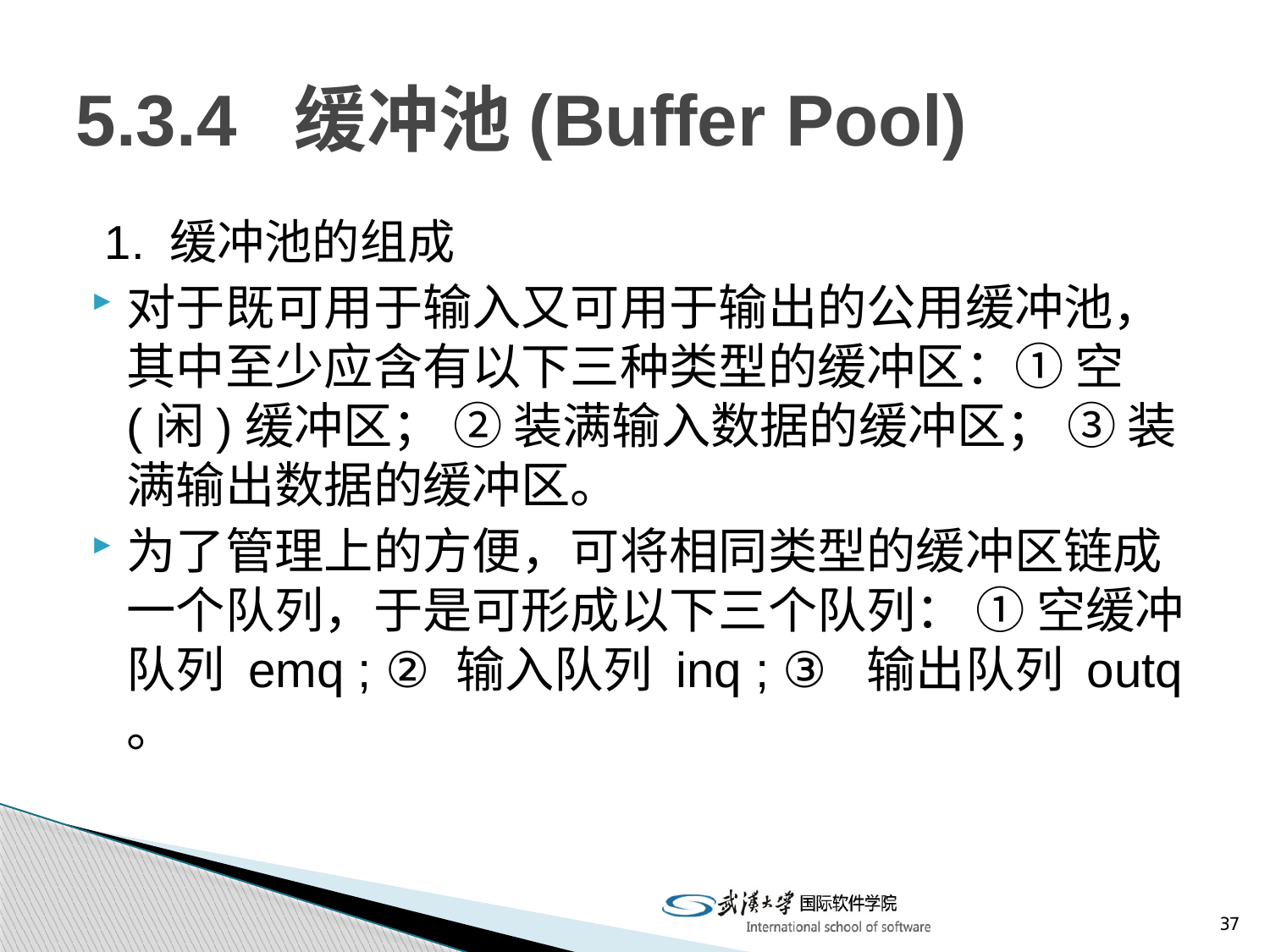

# 5.3.4  缓冲池(Buffer Pool)
 1. 缓冲池的组成
对于既可用于输入又可用于输出的公用缓冲池，其中至少应含有以下三种类型的缓冲区：① 空(闲)缓冲区； ② 装满输入数据的缓冲区； ③ 装满输出数据的缓冲区。
为了管理上的方便，可将相同类型的缓冲区链成一个队列，于是可形成以下三个队列： ① 空缓冲队列 emq ; ② 输入队列 inq ; ③  输出队列 outq 。
37